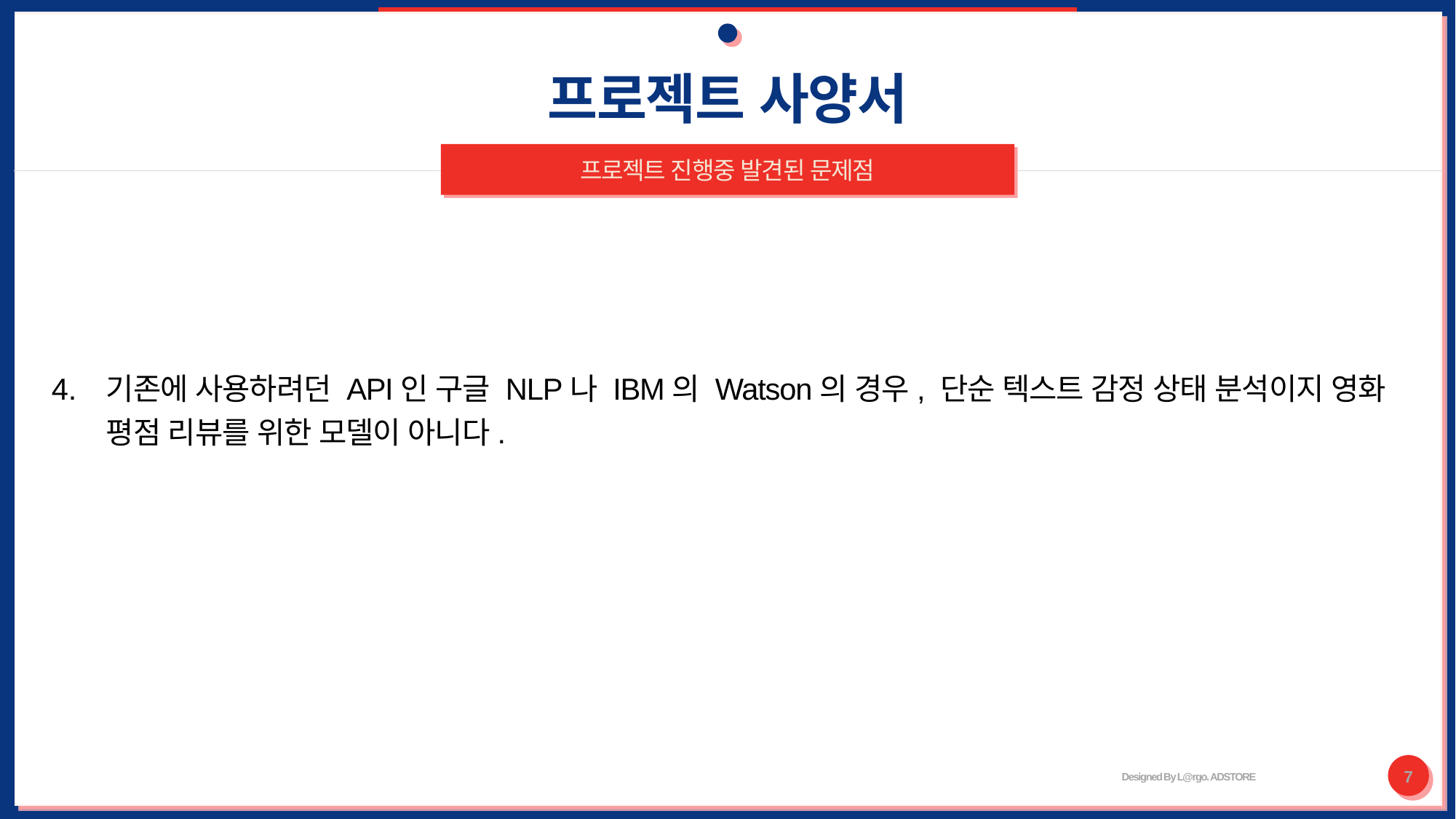

# 프로젝트 사양서
프로젝트 진행중 발견된 문제점
기존에 사용하려던 API인 구글 NLP나 IBM의 Watson의 경우, 단순 텍스트 감정 상태 분석이지 영화 평점 리뷰를 위한 모델이 아니다.

Designed By L@rgo. ADSTORE
7